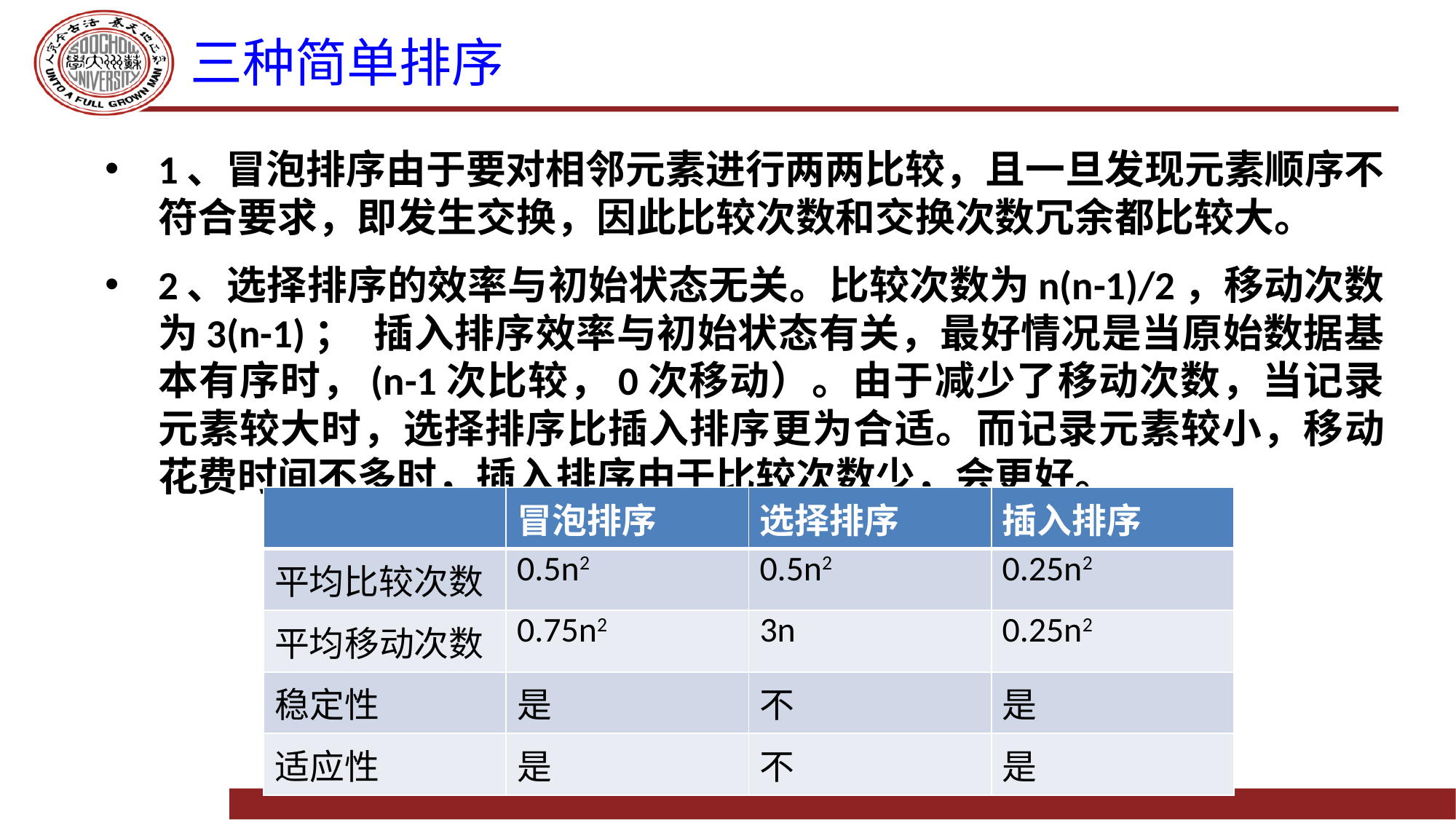

# 三种简单排序
1、冒泡排序由于要对相邻元素进行两两比较，且一旦发现元素顺序不符合要求，即发生交换，因此比较次数和交换次数冗余都比较大。
2、选择排序的效率与初始状态无关。比较次数为n(n-1)/2，移动次数为3(n-1)；  插入排序效率与初始状态有关，最好情况是当原始数据基本有序时，(n-1次比较，0次移动）。由于减少了移动次数，当记录元素较大时，选择排序比插入排序更为合适。而记录元素较小，移动花费时间不多时，插入排序由于比较次数少，会更好。

|  | 冒泡排序 | 选择排序 | 插入排序 |
| --- | --- | --- | --- |
| 平均比较次数 | 0.5n2 | 0.5n2 | 0.25n2 |
| 平均移动次数 | 0.75n2 | 3n | 0.25n2 |
| 稳定性 | 是 | 不 | 是 |
| 适应性 | 是 | 不 | 是 |